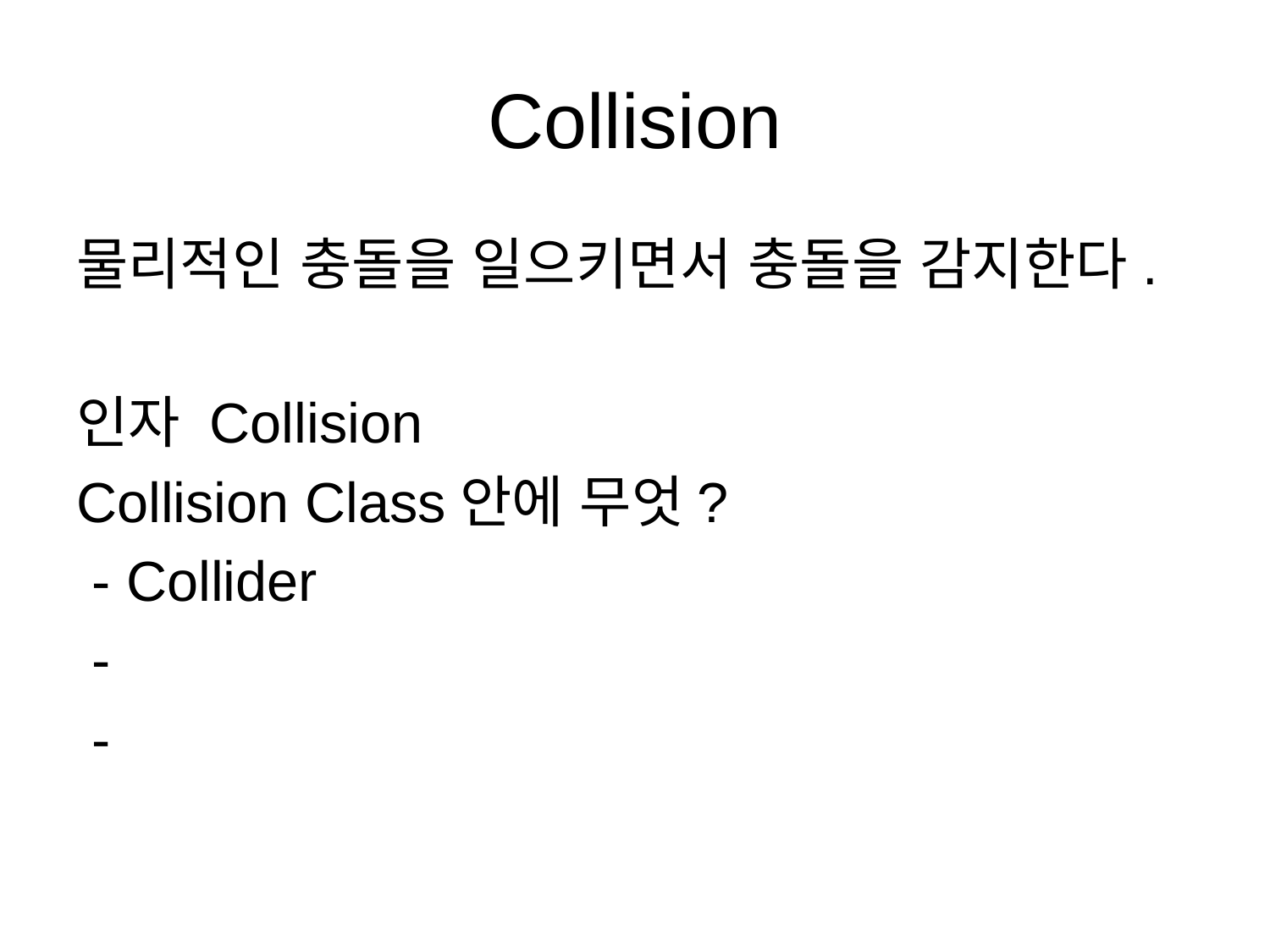

# Collision
물리적인 충돌을 일으키면서 충돌을 감지한다.

인자 Collision
Collision Class안에 무엇?
 - Collider
 -
 -